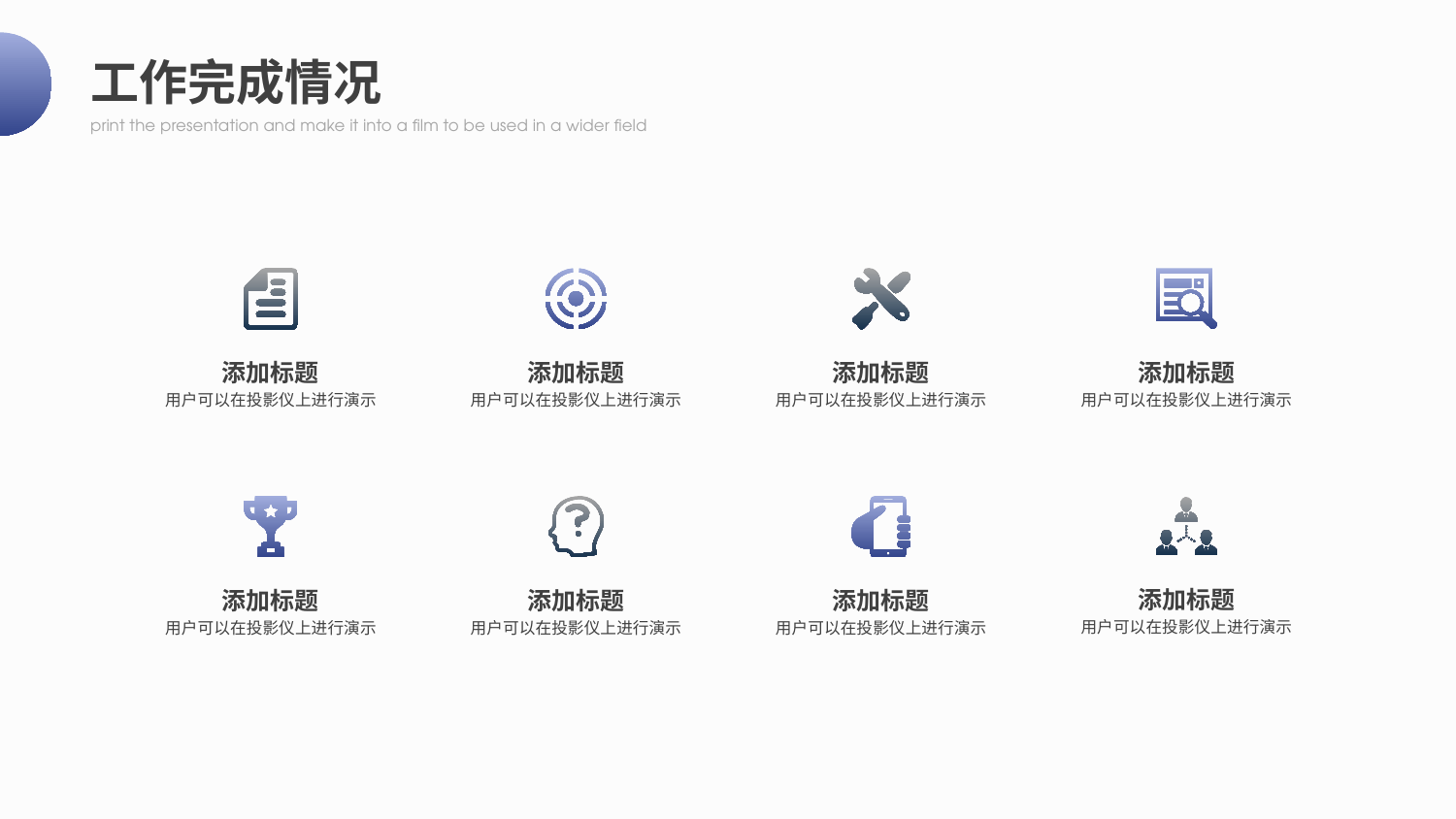

工作完成情况
print the presentation and make it into a film to be used in a wider field

添加标题
用户可以在投影仪上进行演示

添加标题
用户可以在投影仪上进行演示

添加标题
用户可以在投影仪上进行演示

添加标题
用户可以在投影仪上进行演示

添加标题
用户可以在投影仪上进行演示

添加标题
用户可以在投影仪上进行演示

添加标题
用户可以在投影仪上进行演示

添加标题
用户可以在投影仪上进行演示